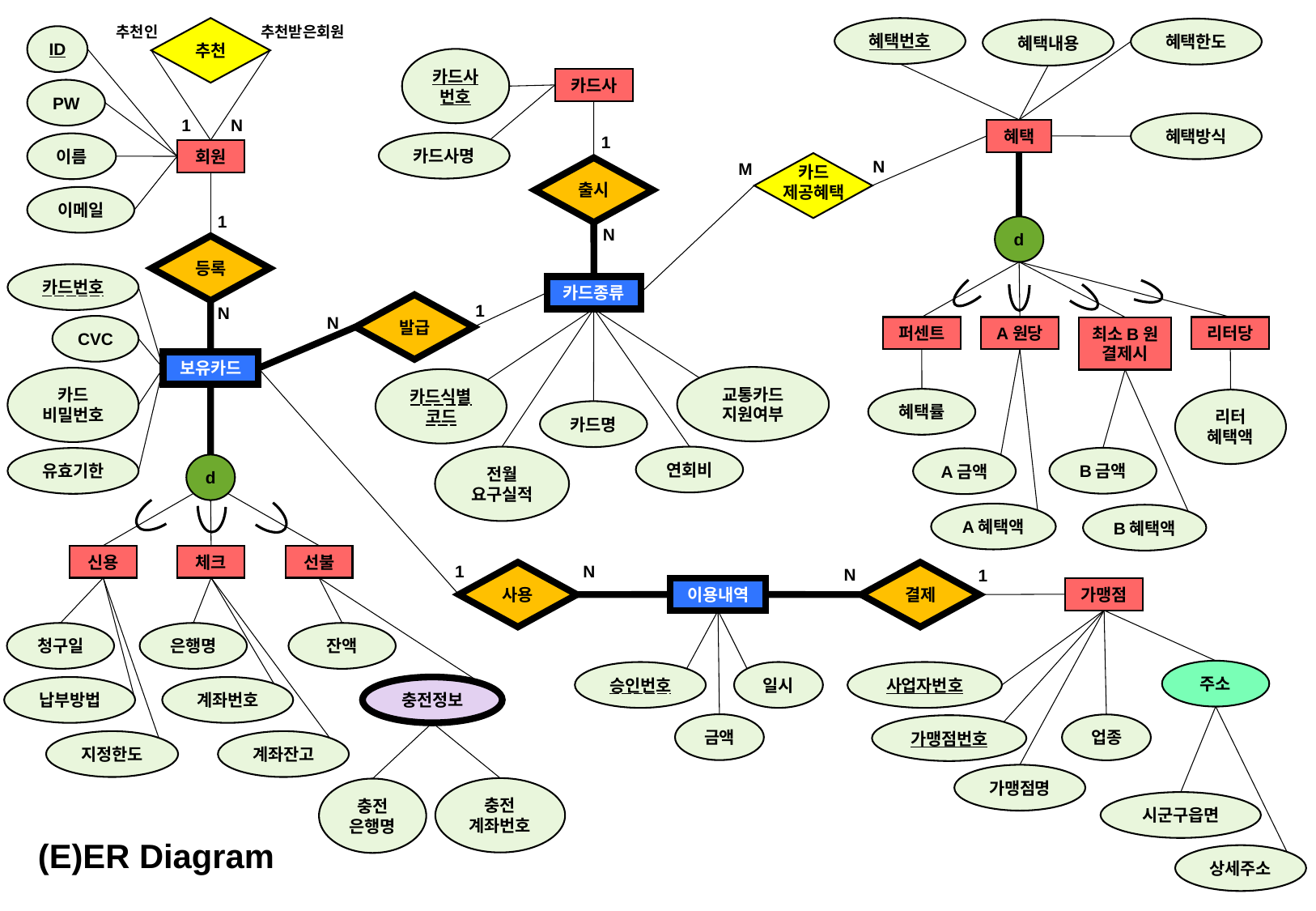

추천인
추천받은회원
추천
혜택번호
혜택한도
혜택내용
ID
카드사
번호
카드사
PW
1
N
혜택방식
혜택
1
카드사명
이름
회원
N
M

카드
제공혜택
출시
이메일
1
d
N
등록

카드번호

카드종류
발급
1
N
N
CVC
퍼센트
A원당
최소B원
결제시
리터당
보유카드
교통카드
지원여부
카드
비밀번호
카드식별
코드
혜택률
리터
혜택액
카드명
전월
요구실적
연회비
B금액
유효기한
A금액
d

A혜택액
B혜택액
신용
체크
선불
N
1
N
1
사용
결제
가맹점
이용내역
청구일
은행명
잔액
주소
승인번호
일시
사업자번호
충전정보
납부방법
계좌번호
금액
업종
가맹점번호
지정한도
계좌잔고
가맹점명
충전
계좌번호
충전
은행명
시군구읍면
(E)ER Diagram
상세주소